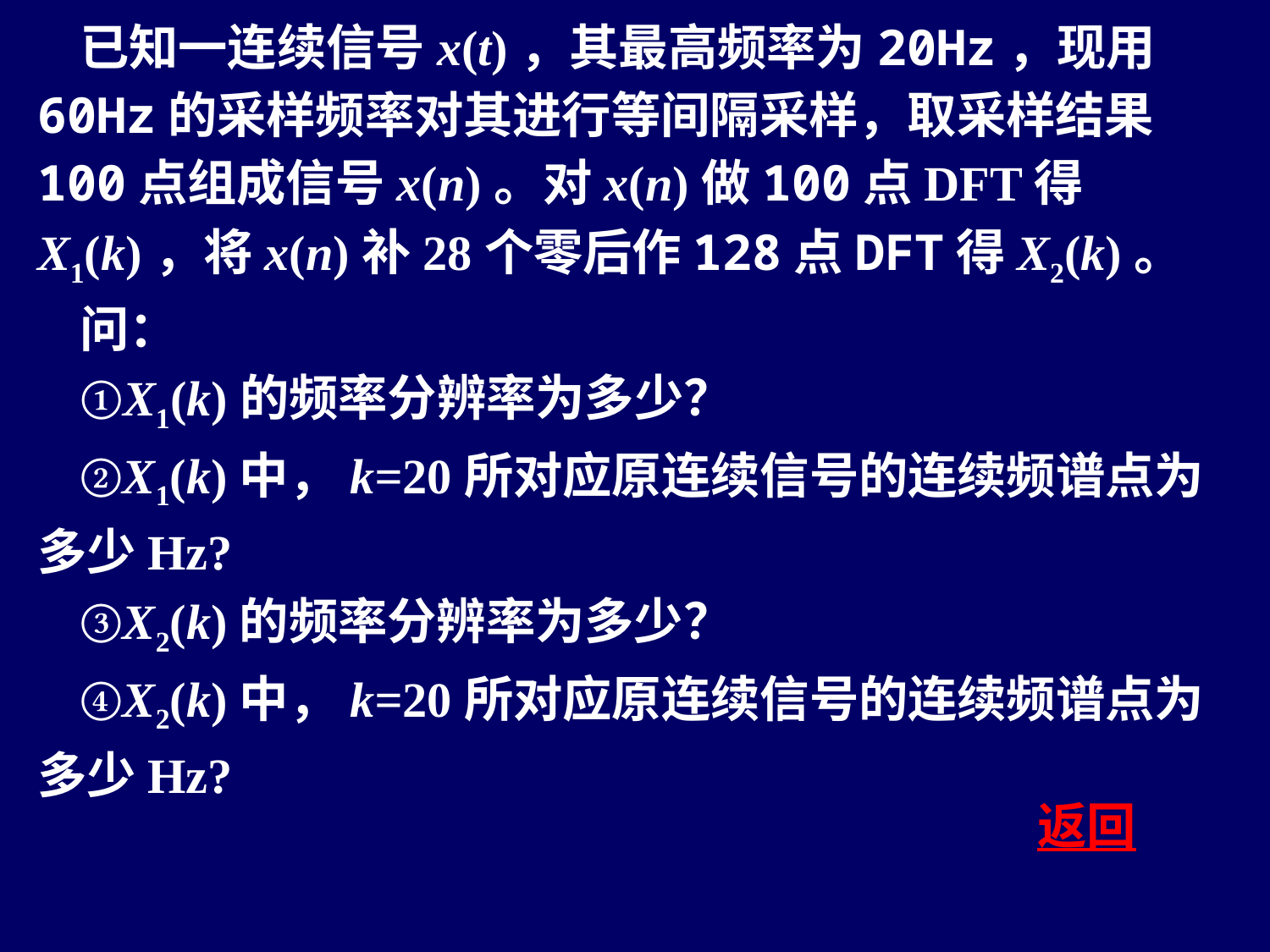

已知一连续信号x(t)，其最高频率为20Hz，现用60Hz的采样频率对其进行等间隔采样，取采样结果100点组成信号x(n)。对x(n)做100点DFT得X1(k)，将x(n)补28个零后作128点DFT得X2(k)。
问：
①X1(k)的频率分辨率为多少？
②X1(k)中，k=20所对应原连续信号的连续频谱点为多少Hz?
③X2(k)的频率分辨率为多少？
④X2(k)中，k=20所对应原连续信号的连续频谱点为多少Hz?
返回